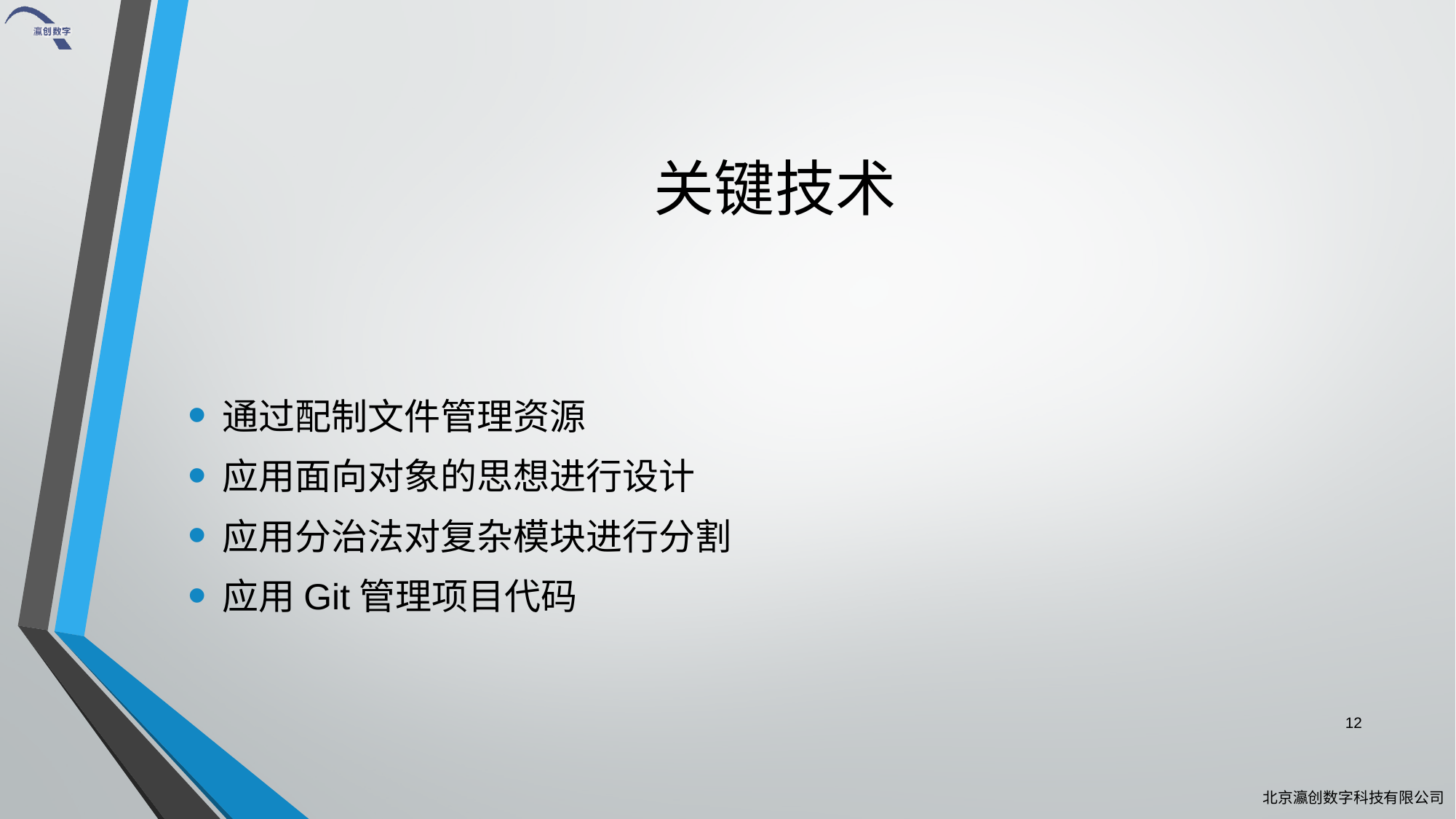

# 关键技术
通过配制文件管理资源
应用面向对象的思想进行设计
应用分治法对复杂模块进行分割
应用Git管理项目代码
12